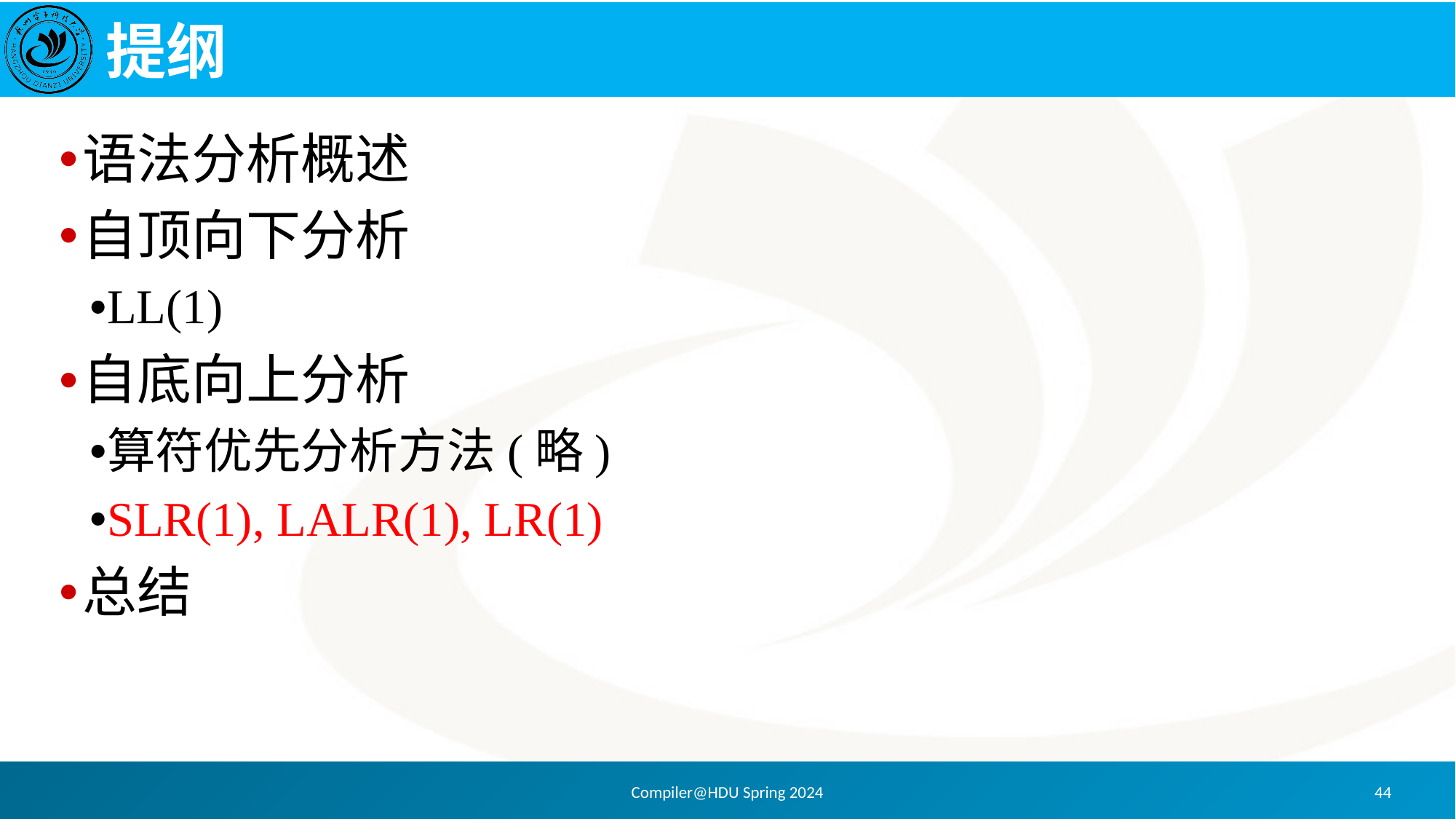

# 提纲
语法分析概述
自顶向下分析
LL(1)
自底向上分析
算符优先分析方法(略)
SLR(1), LALR(1), LR(1)
总结
Compiler@HDU Spring 2024
44